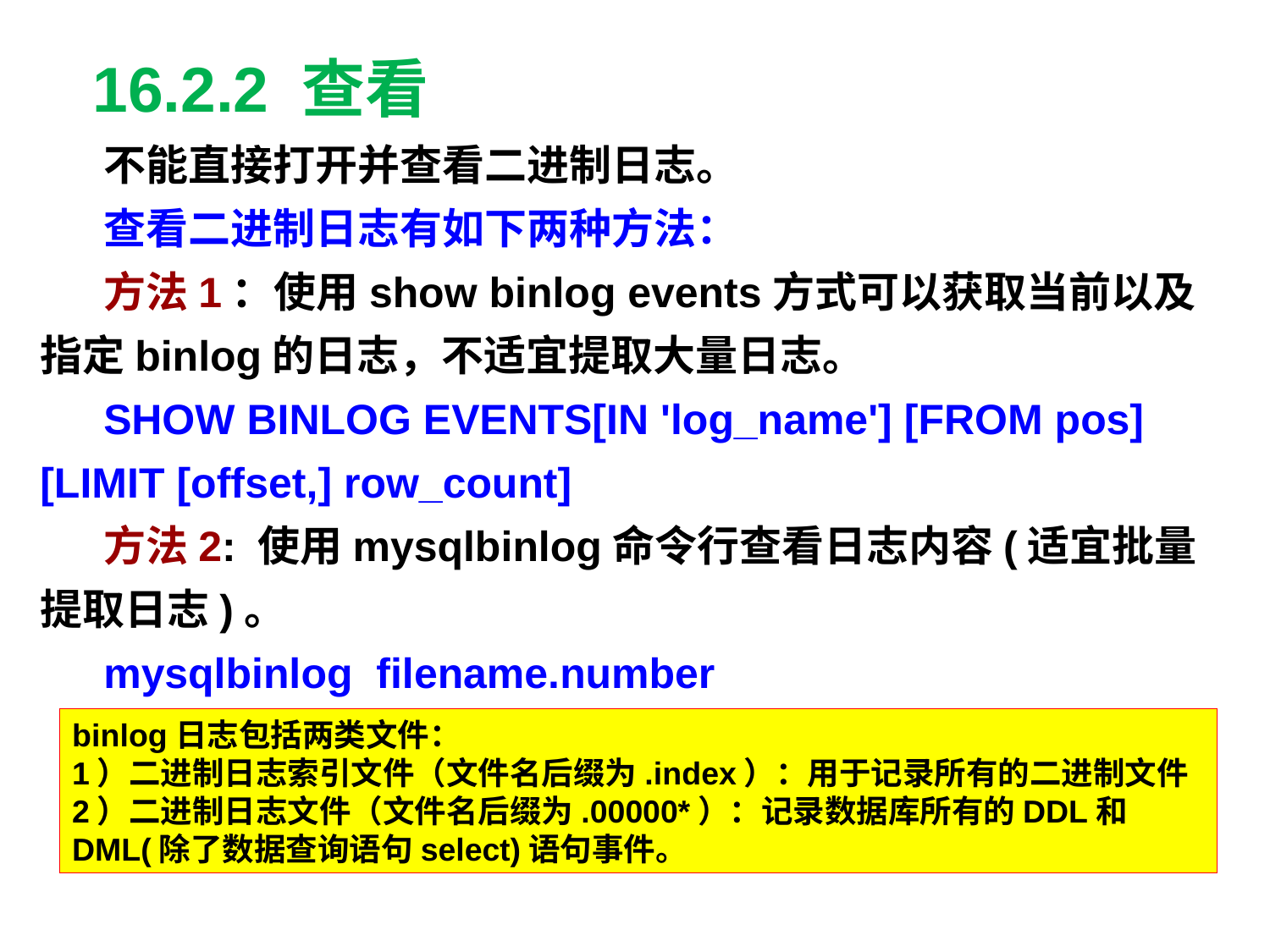

16.2.2 查看
不能直接打开并查看二进制日志。
查看二进制日志有如下两种方法：
方法1：使用show binlog events方式可以获取当前以及指定binlog的日志，不适宜提取大量日志。
SHOW BINLOG EVENTS[IN 'log_name'] [FROM pos] [LIMIT [offset,] row_count]
方法2: 使用mysqlbinlog命令行查看日志内容(适宜批量提取日志)。
mysqlbinlog  filename.number
binlog日志包括两类文件：
1）二进制日志索引文件（文件名后缀为.index）：用于记录所有的二进制文件
2）二进制日志文件（文件名后缀为.00000*）：记录数据库所有的DDL和DML(除了数据查询语句select)语句事件。